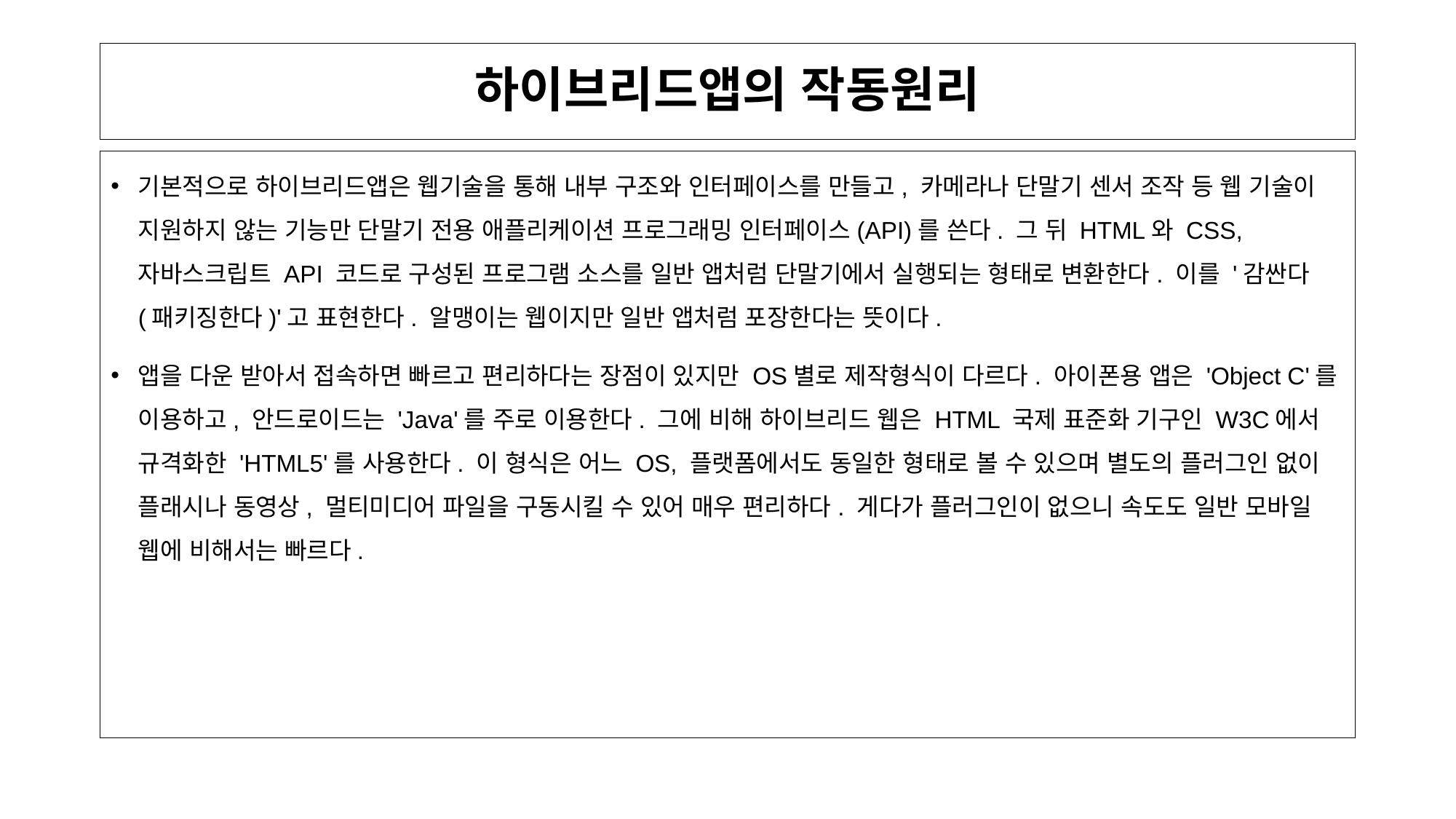

# 하이브리드앱의 작동원리
기본적으로 하이브리드앱은 웹기술을 통해 내부 구조와 인터페이스를 만들고, 카메라나 단말기 센서 조작 등 웹 기술이 지원하지 않는 기능만 단말기 전용 애플리케이션 프로그래밍 인터페이스(API)를 쓴다. 그 뒤 HTML와 CSS, 자바스크립트 API 코드로 구성된 프로그램 소스를 일반 앱처럼 단말기에서 실행되는 형태로 변환한다. 이를 '감싼다(패키징한다)'고 표현한다. 알맹이는 웹이지만 일반 앱처럼 포장한다는 뜻이다.
앱을 다운 받아서 접속하면 빠르고 편리하다는 장점이 있지만 OS별로 제작형식이 다르다. 아이폰용 앱은 'Object C'를 이용하고, 안드로이드는 'Java'를 주로 이용한다. 그에 비해 하이브리드 웹은 HTML 국제 표준화 기구인 W3C에서 규격화한 'HTML5'를 사용한다. 이 형식은 어느 OS, 플랫폼에서도 동일한 형태로 볼 수 있으며 별도의 플러그인 없이 플래시나 동영상, 멀티미디어 파일을 구동시킬 수 있어 매우 편리하다. 게다가 플러그인이 없으니 속도도 일반 모바일 웹에 비해서는 빠르다.